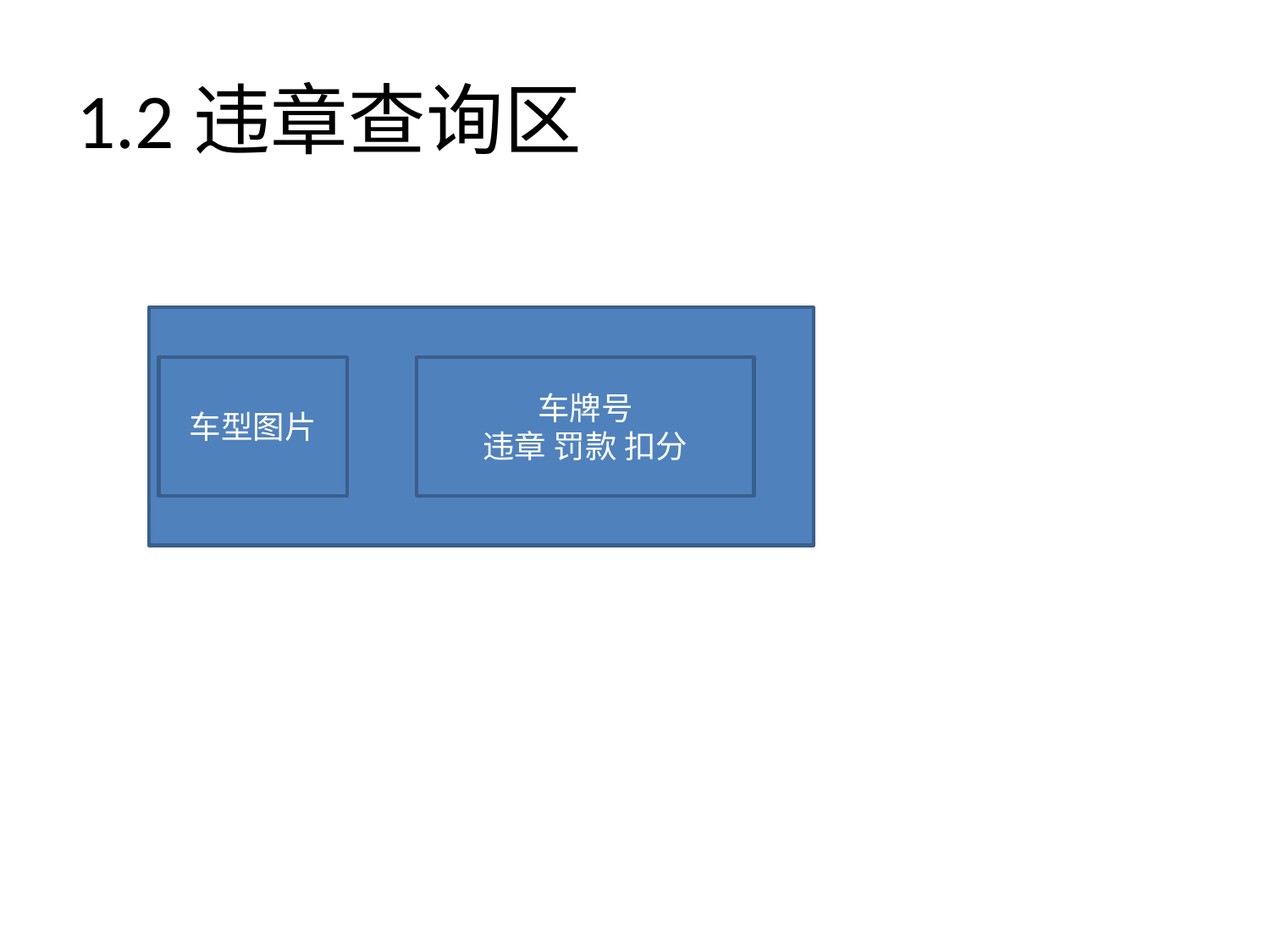

# 1.2违章查询区

车型图片
车牌号
违章 罚款 扣分